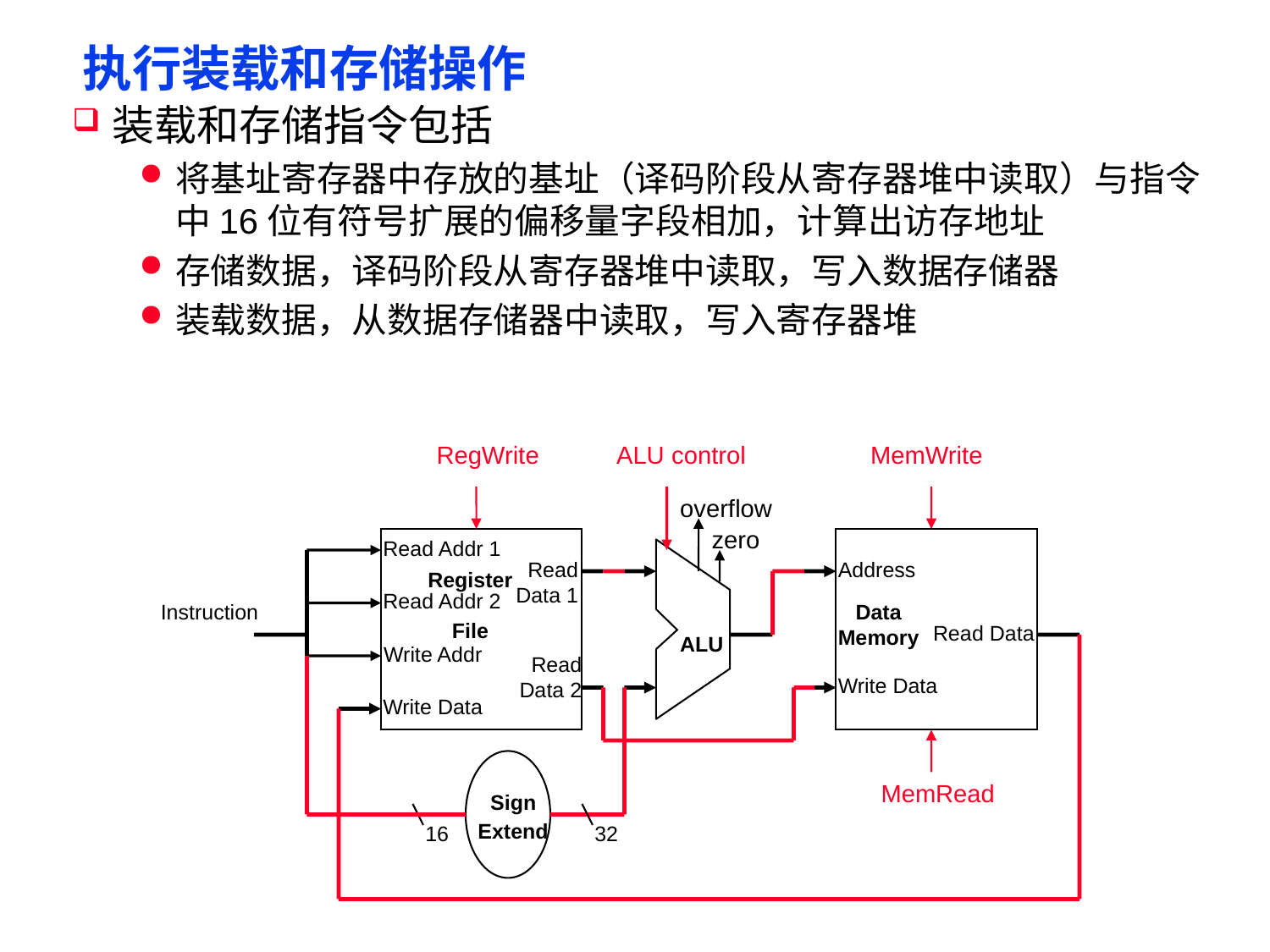

# 执行装载和存储操作
装载和存储指令包括
将基址寄存器中存放的基址（译码阶段从寄存器堆中读取）与指令中16位有符号扩展的偏移量字段相加，计算出访存地址
存储数据，译码阶段从寄存器堆中读取，写入数据存储器
装载数据，从数据存储器中读取，写入寄存器堆
RegWrite
ALU control
MemWrite

overflow

zero
Read Addr 1

Read
 Data 1

Address
Register

File

Read Addr 2
Instruction
Data
Memory

Read Data
ALU

Write Addr

Read
 Data 2

Write Data
Write Data

MemRead
Sign
Extend

16

32